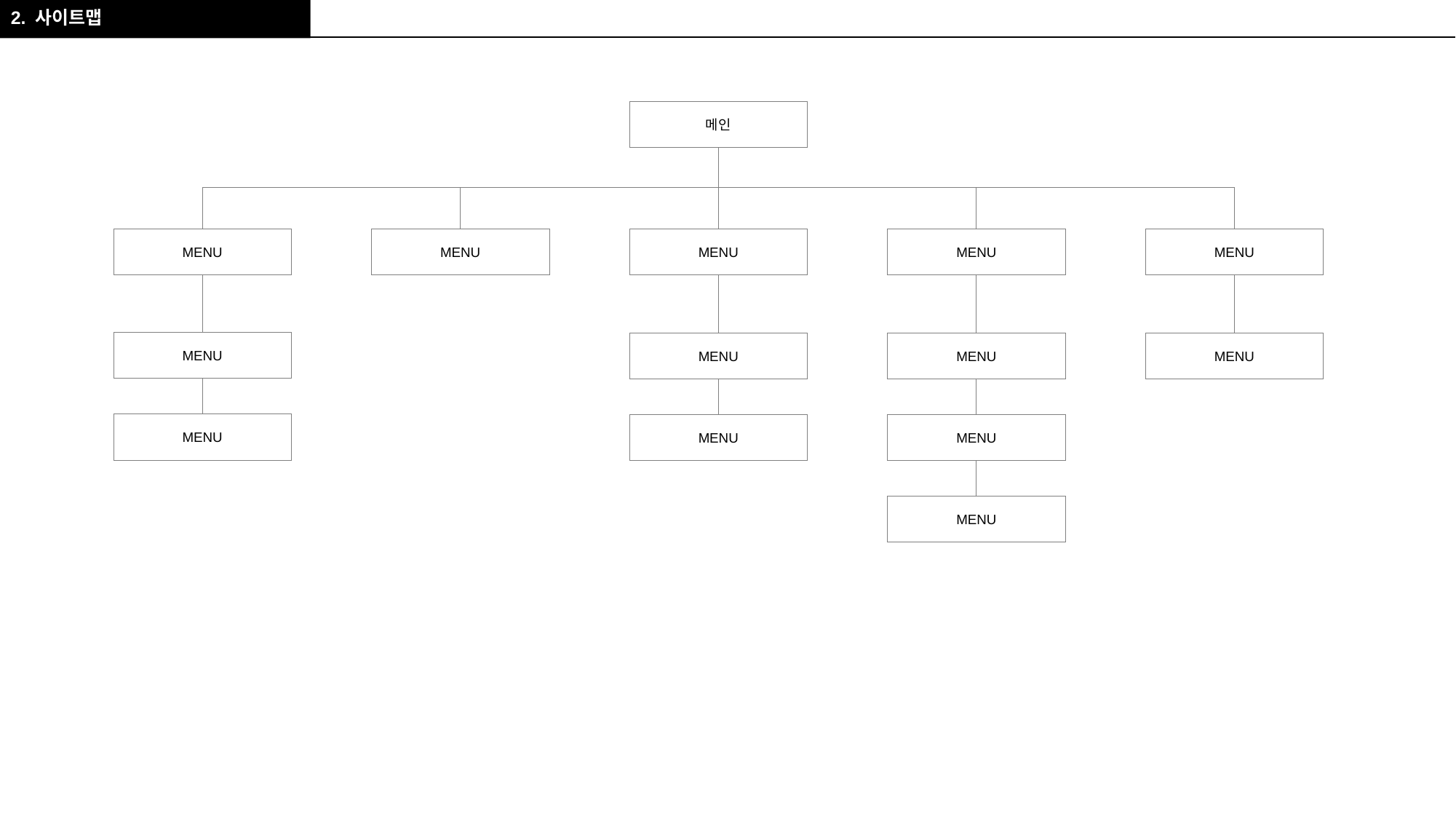

2. 사이트맵
메인
MENU
MENU
MENU
MENU
MENU
MENU
MENU
MENU
MENU
MENU
MENU
MENU
MENU